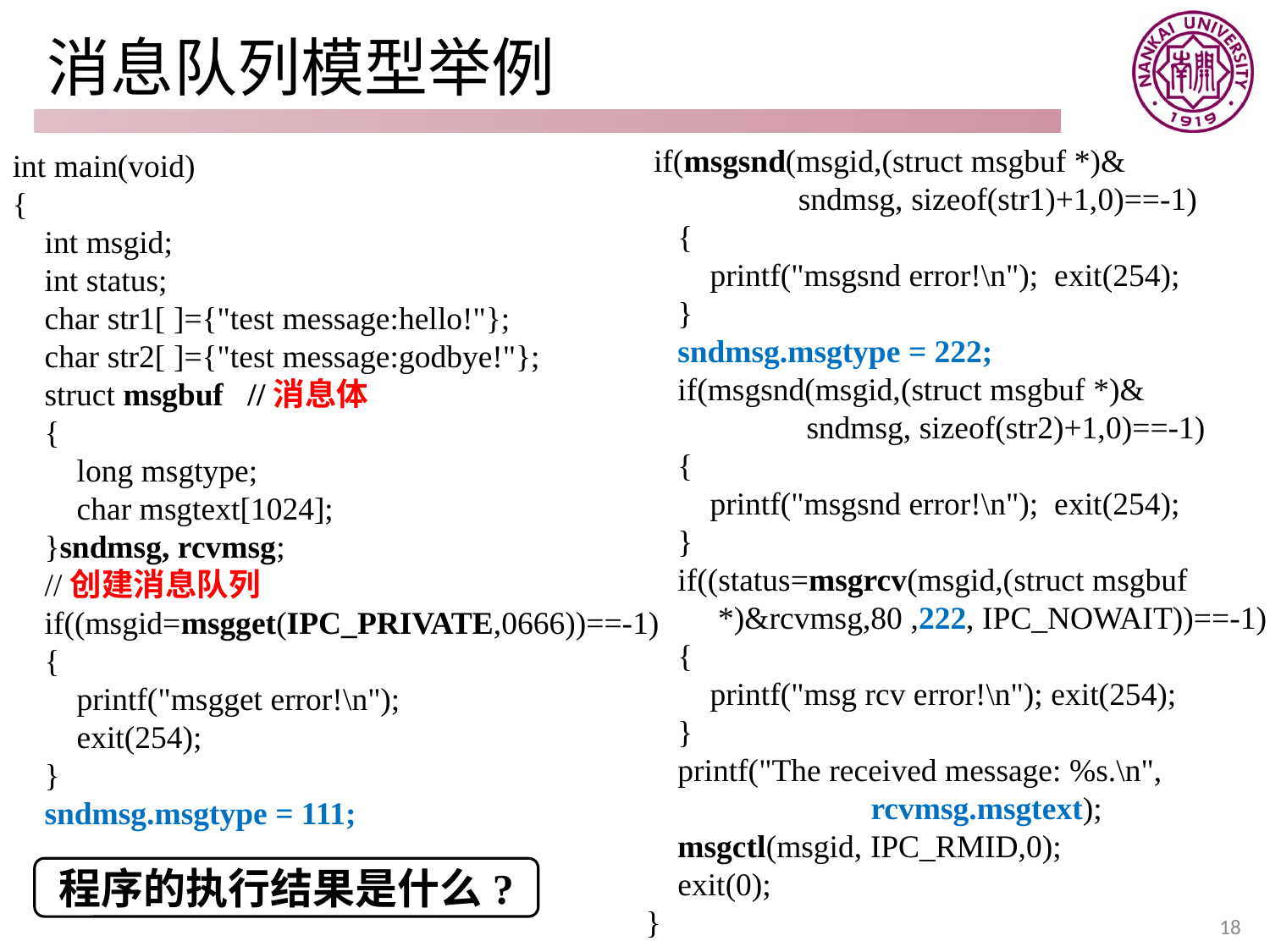

# 消息队列模型举例
 if(msgsnd(msgid,(struct msgbuf *)&
                   sndmsg, sizeof(str1)+1,0)==-1)
    {
        printf("msgsnd error!\n");  exit(254);
    }
    sndmsg.msgtype = 222;
    if(msgsnd(msgid,(struct msgbuf *)&
                    sndmsg, sizeof(str2)+1,0)==-1)
    {
        printf("msgsnd error!\n");  exit(254);
    }
    if((status=msgrcv(msgid,(struct msgbuf
         *)&rcvmsg,80 ,222, IPC_NOWAIT))==-1)
    {
        printf("msg rcv error!\n"); exit(254);
    }
    printf("The received message: %s.\n",
                            rcvmsg.msgtext);
    msgctl(msgid, IPC_RMID,0);
    exit(0);
}
int main(void)
{
    int msgid;
    int status;
    char str1[ ]={"test message:hello!"};
    char str2[ ]={"test message:godbye!"};
    struct msgbuf   //消息体
    {
        long msgtype;
        char msgtext[1024];
    }sndmsg, rcvmsg;
    //创建消息队列
    if((msgid=msgget(IPC_PRIVATE,0666))==-1)
    {
        printf("msgget error!\n");
        exit(254);
    }
    sndmsg.msgtype = 111;

程序的执行结果是什么?
18